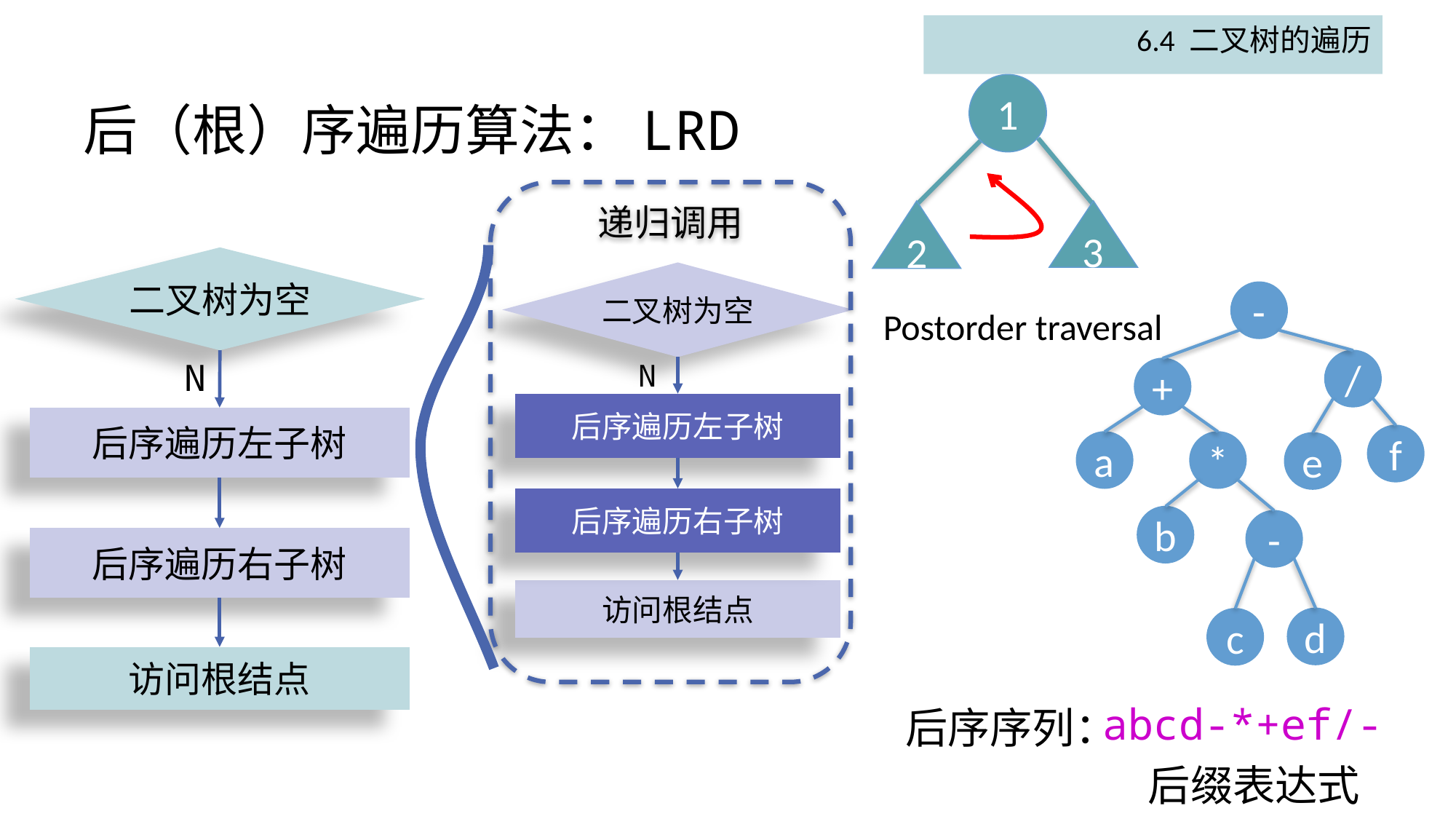

6.4 二叉树的遍历
1

2
3
Postorder traversal
# 后（根）序遍历算法：LRD
递归调用
二叉树为空
N
后序遍历左子树
后序遍历右子树
访问根结点

二叉树为空
-
/
+
f
a
*
e
b
-
d
c
N
后序遍历左子树
后序遍历右子树
访问根结点
abcd-*+ef/-
后序序列：
后缀表达式